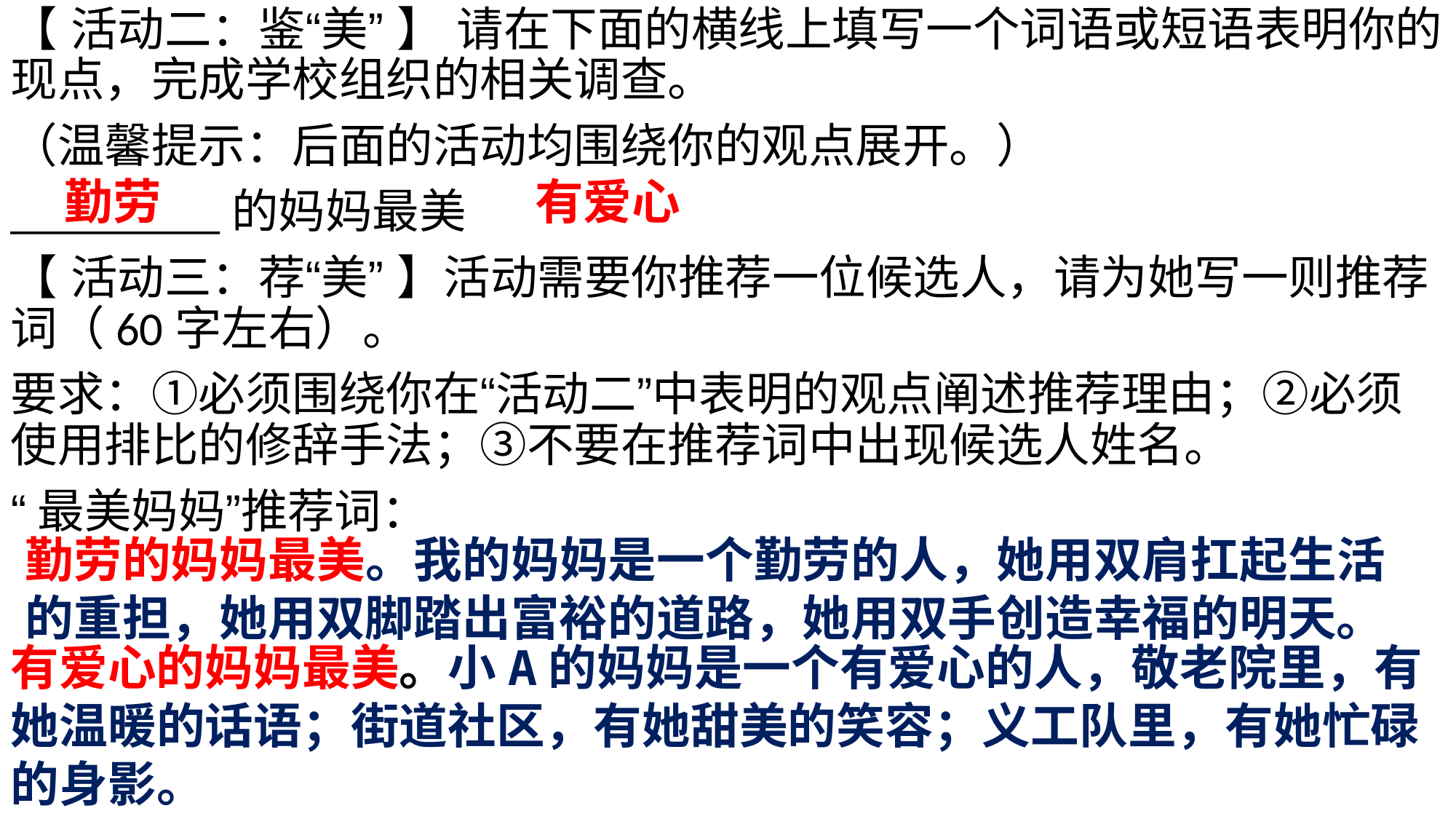

【 活动二：鉴“美” 】 请在下面的横线上填写一个词语或短语表明你的现点，完成学校组织的相关调查。
（温馨提示：后面的活动均围绕你的观点展开。）
_________的妈妈最美
【 活动三：荐“美” 】活动需要你推荐一位候选人，请为她写一则推荐词（60字左右）。
要求：①必须围绕你在“活动二”中表明的观点阐述推荐理由；②必须使用排比的修辞手法；③不要在推荐词中出现候选人姓名。
“最美妈妈”推荐词：
勤劳
有爱心
勤劳的妈妈最美。我的妈妈是一个勤劳的人，她用双肩扛起生活的重担，她用双脚踏出富裕的道路，她用双手创造幸福的明天。
有爱心的妈妈最美。小A的妈妈是一个有爱心的人，敬老院里，有她温暖的话语；街道社区，有她甜美的笑容；义工队里，有她忙碌的身影。